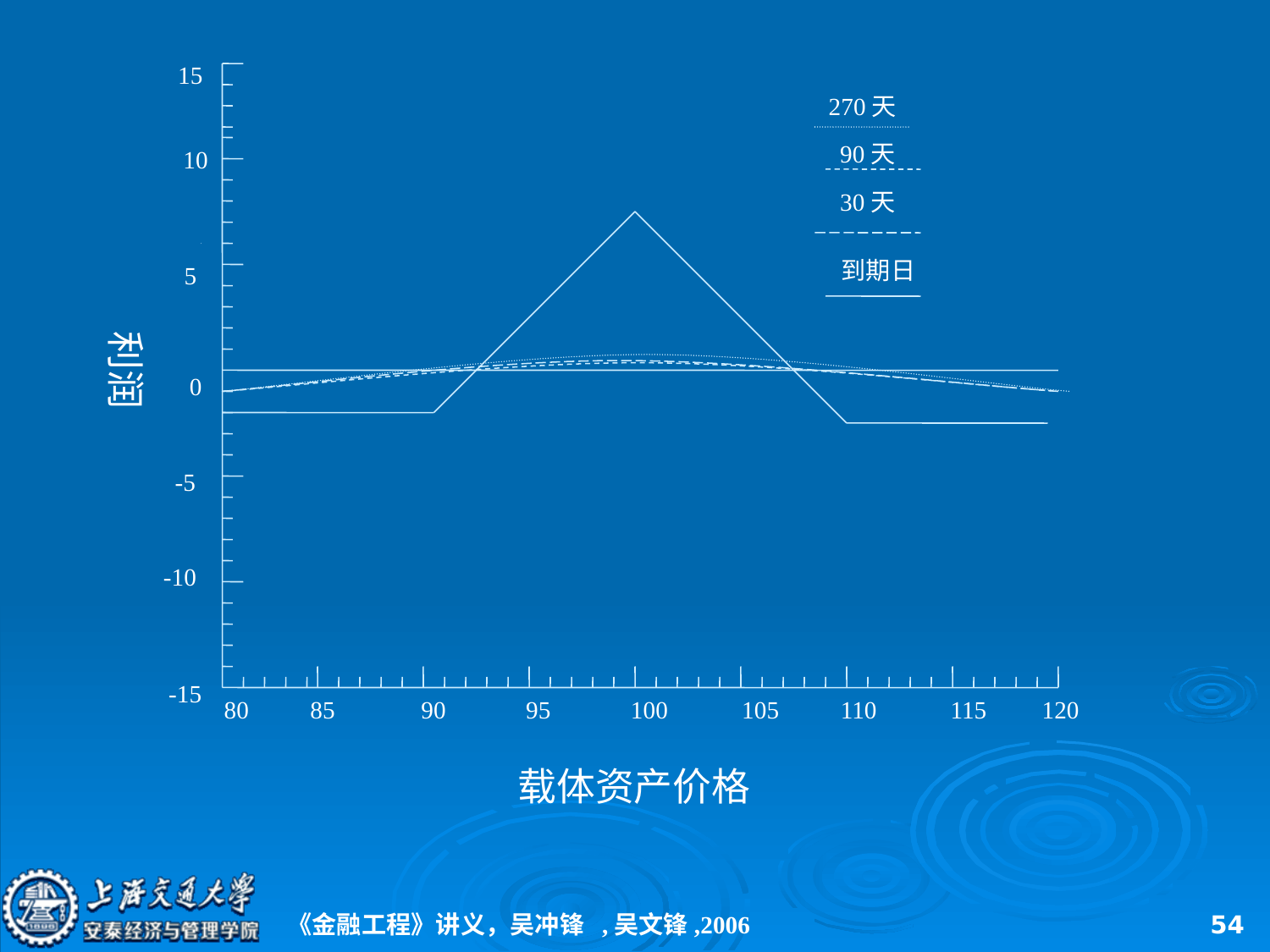

15

270天

90天
10

30天

到期日
5

利润

0

-5

-10

-15

80          85              90             95             100            105          110            115         120

载体资产价格